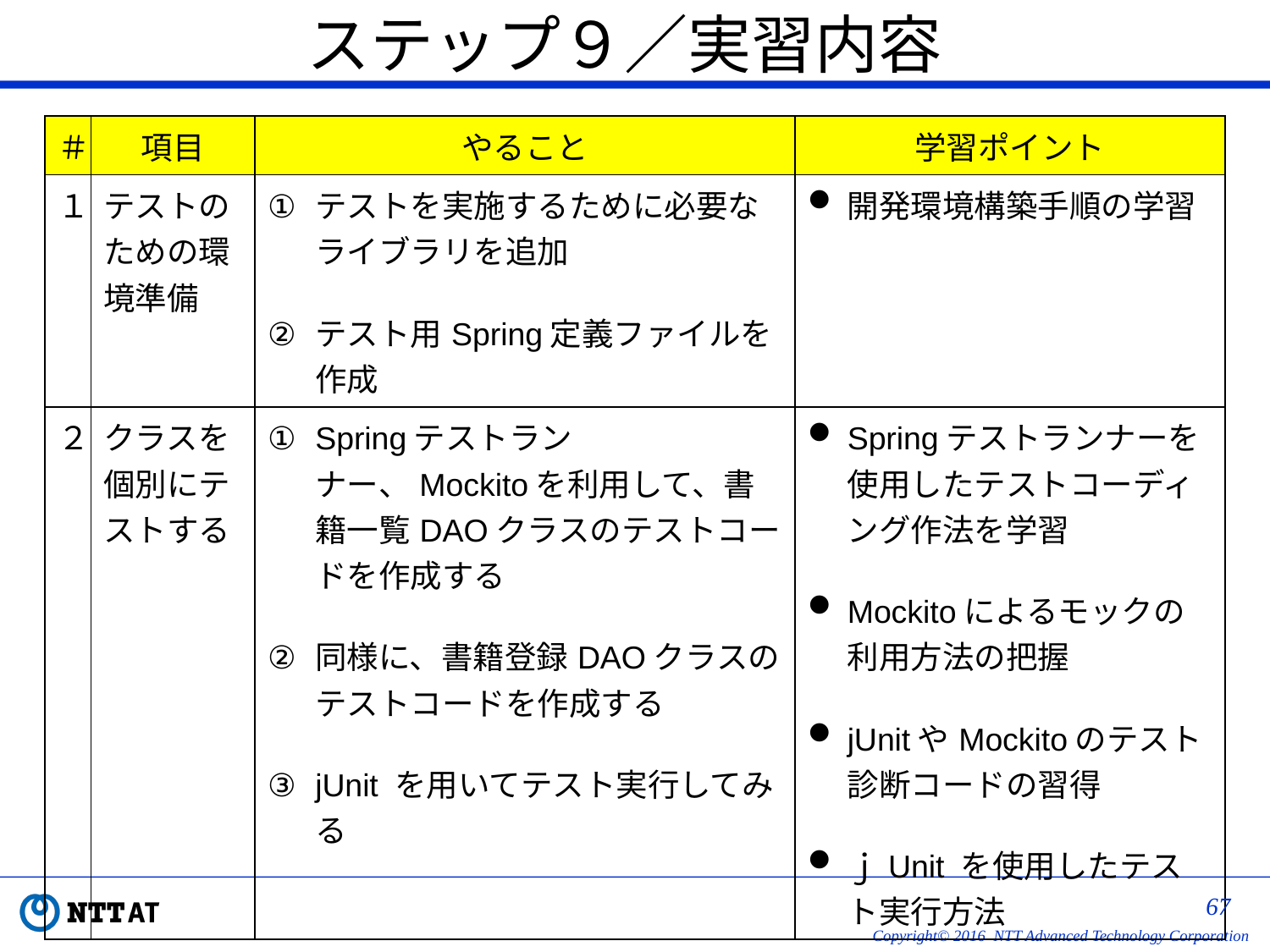

# ステップ９／実習内容
| ＃ | 項目 | やること | 学習ポイント |
| --- | --- | --- | --- |
| １ | テストのための環境準備 | テストを実施するために必要なライブラリを追加 テスト用Spring定義ファイルを作成 | 開発環境構築手順の学習 |
| ２ | クラスを個別にテストする | Springテストランナー、Mockitoを利用して、書籍一覧DAOクラスのテストコードを作成する 同様に、書籍登録DAOクラスのテストコードを作成する jUnit を用いてテスト実行してみる | Springテストランナーを使用したテストコーディング作法を学習 Mockitoによるモックの利用方法の把握 jUnitやMockitoのテスト診断コードの習得 ｊUnit を使用したテスト実行方法 |
67